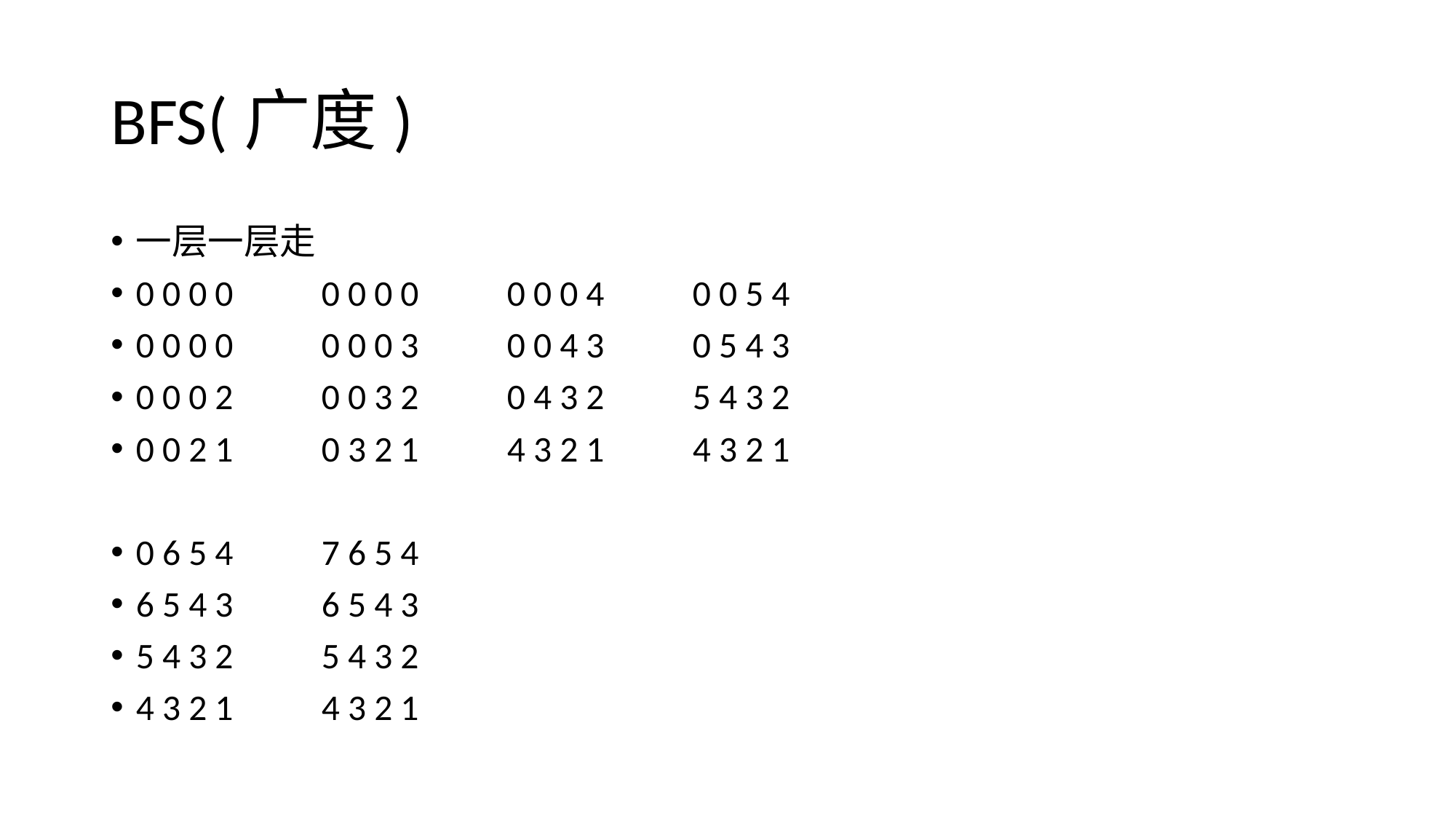

# BFS(广度)
一层一层走
0 0 0 0		0 0 0 0		0 0 0 4		0 0 5 4
0 0 0 0		0 0 0 3		0 0 4 3		0 5 4 3
0 0 0 2		0 0 3 2		0 4 3 2		5 4 3 2
0 0 2 1		0 3 2 1		4 3 2 1		4 3 2 1

0 6 5 4		7 6 5 4
6 5 4 3		6 5 4 3
5 4 3 2		5 4 3 2
4 3 2 1		4 3 2 1